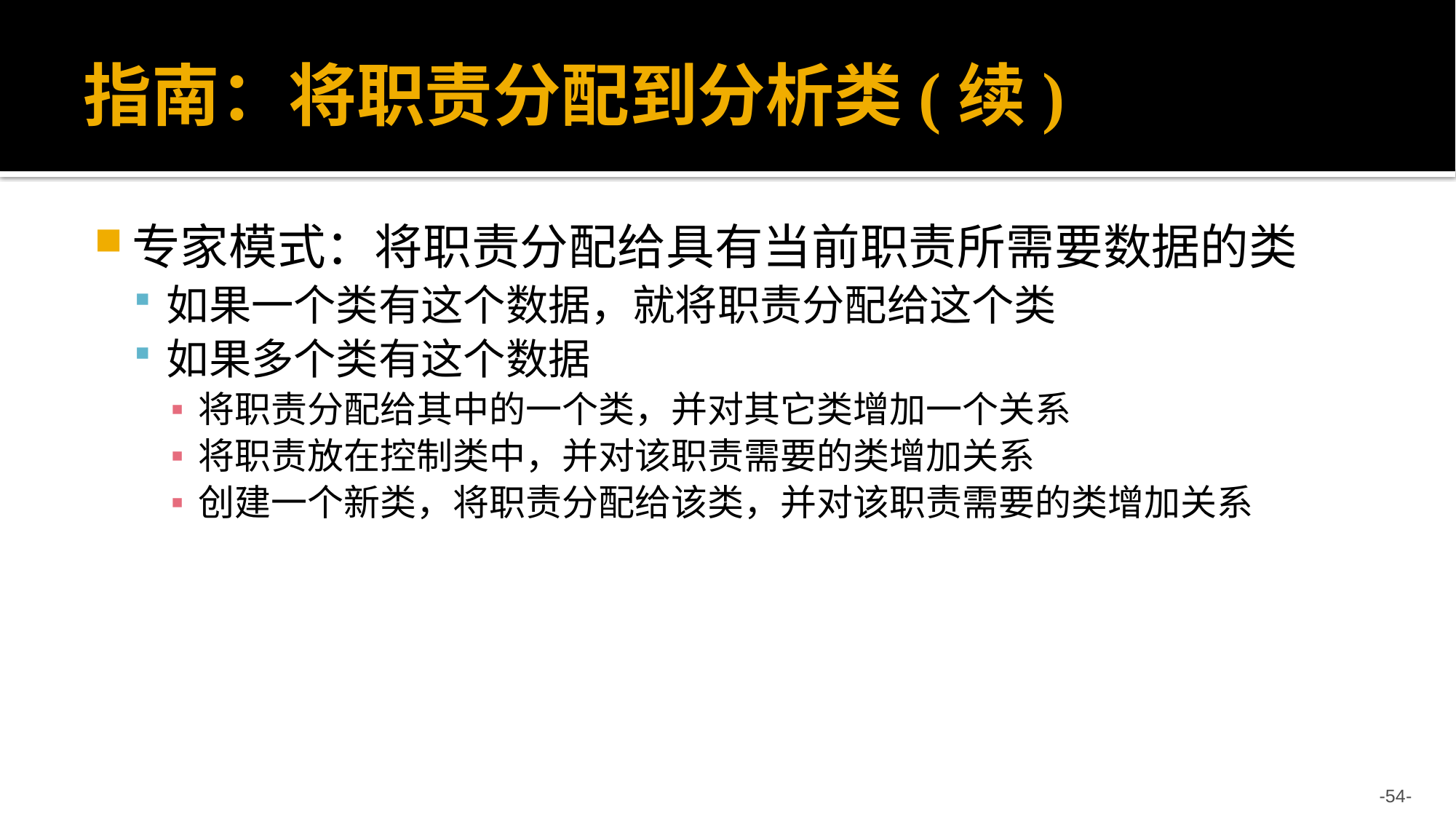

# 指南：将职责分配到分析类(续)
专家模式：将职责分配给具有当前职责所需要数据的类
如果一个类有这个数据，就将职责分配给这个类
如果多个类有这个数据
将职责分配给其中的一个类，并对其它类增加一个关系
将职责放在控制类中，并对该职责需要的类增加关系
创建一个新类，将职责分配给该类，并对该职责需要的类增加关系
-54-